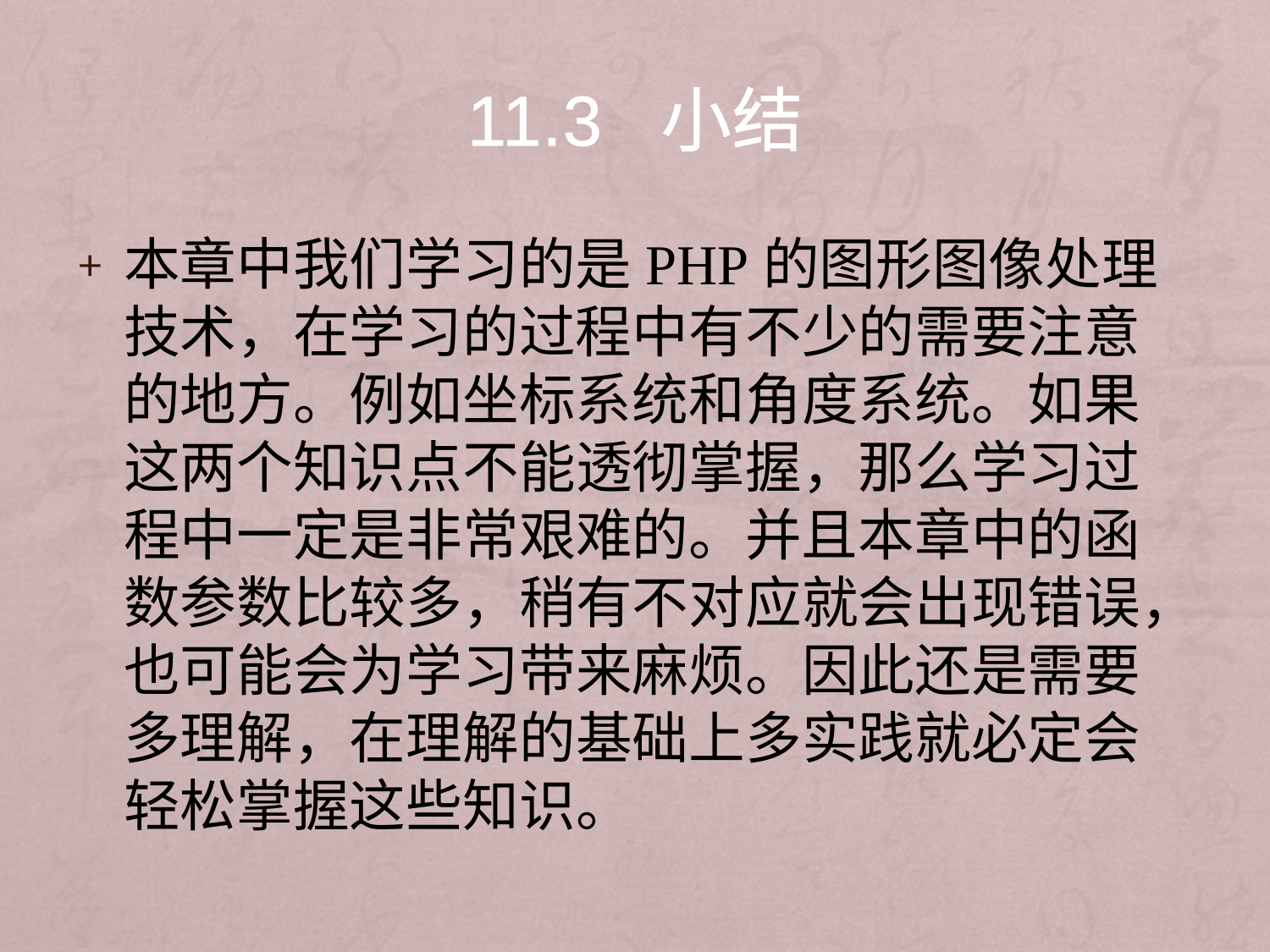

# 11.3  小结
本章中我们学习的是PHP的图形图像处理技术，在学习的过程中有不少的需要注意的地方。例如坐标系统和角度系统。如果这两个知识点不能透彻掌握，那么学习过程中一定是非常艰难的。并且本章中的函数参数比较多，稍有不对应就会出现错误，也可能会为学习带来麻烦。因此还是需要多理解，在理解的基础上多实践就必定会轻松掌握这些知识。